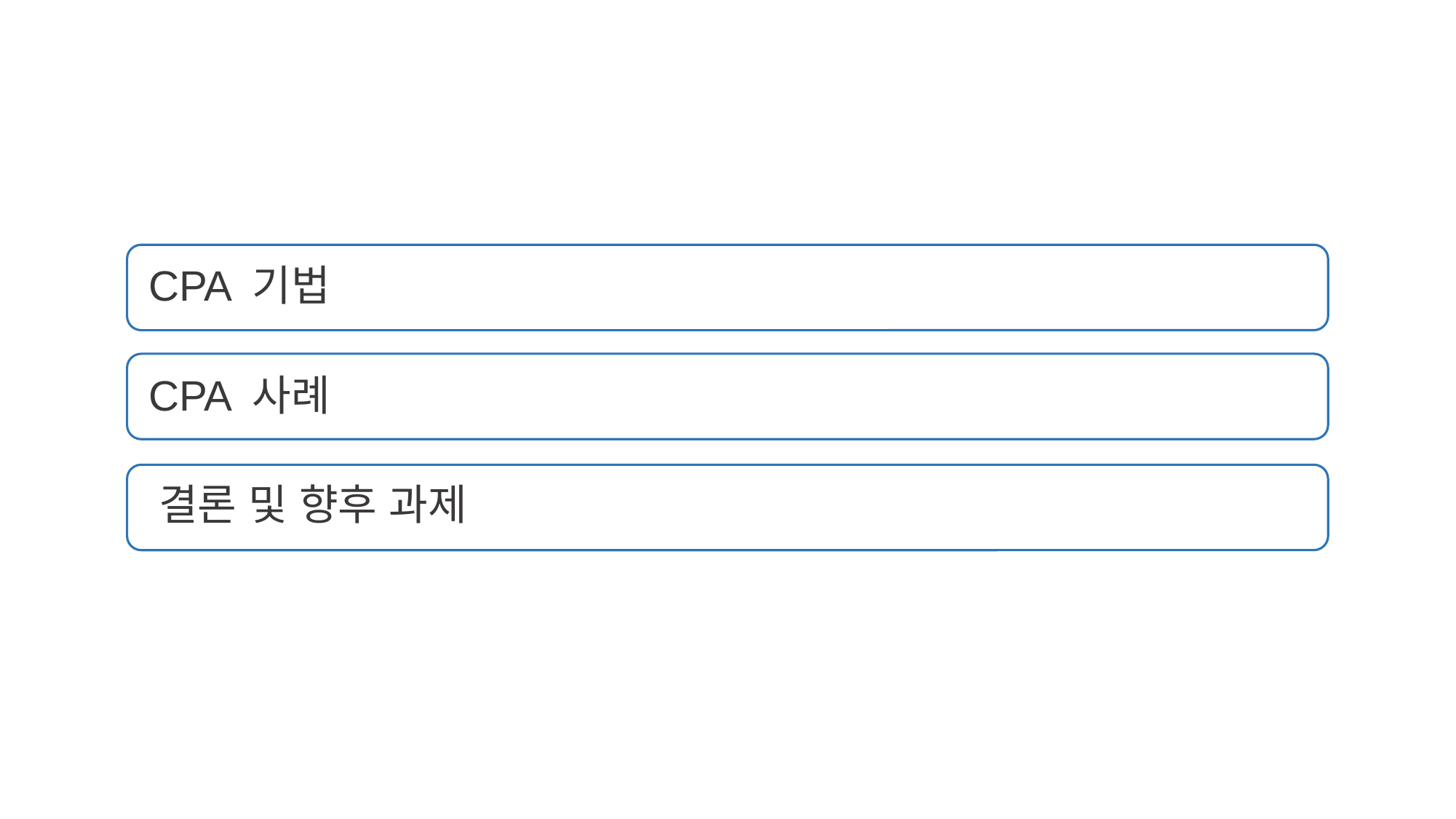

CPA 기법
 CPA 사례
 결론 및 향후 과제